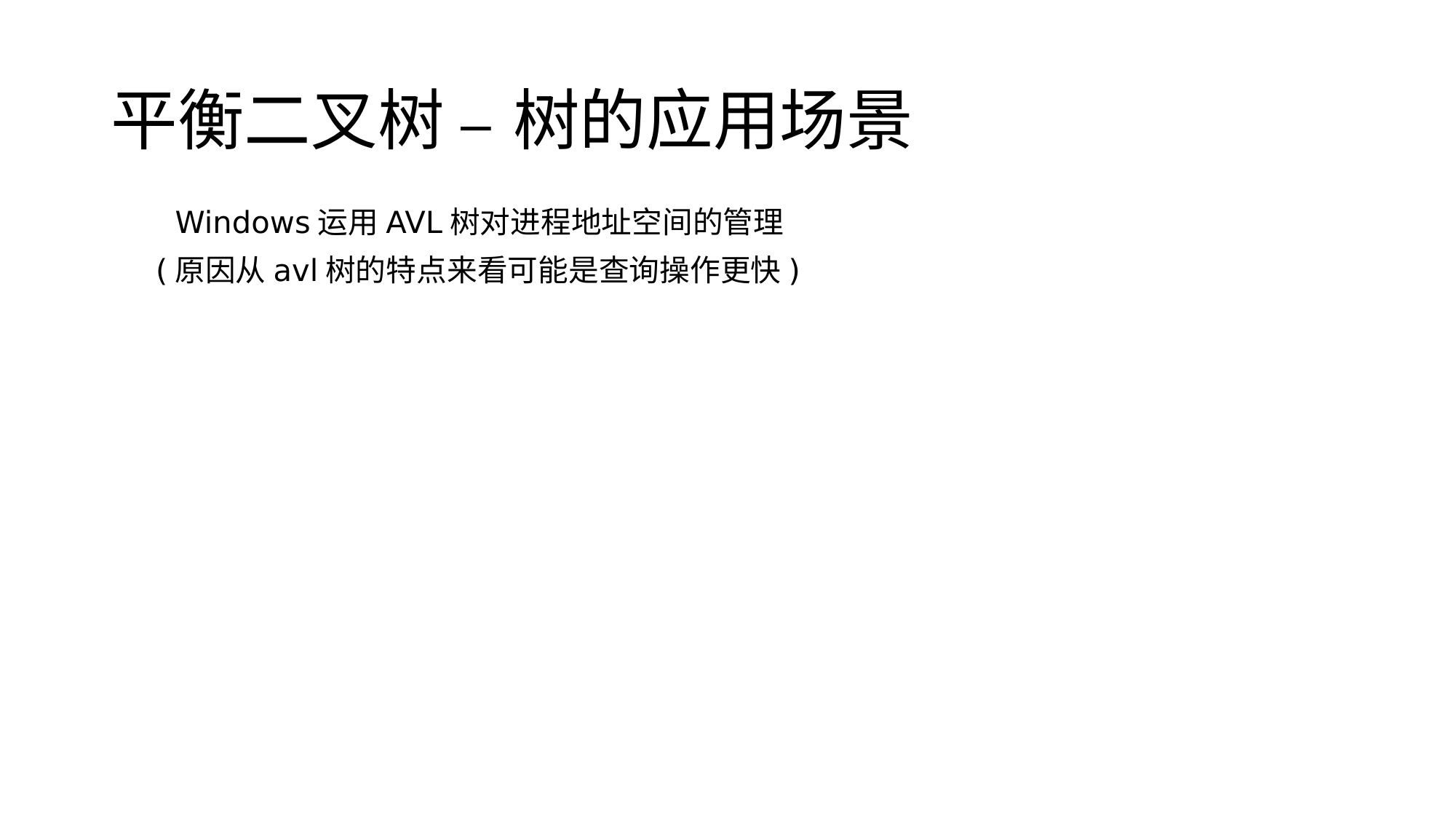

# 平衡二叉树-树的应用场景
  Windows运用AVL树对进程地址空间的管理
(原因从avl树的特点来看可能是查询操作更快)